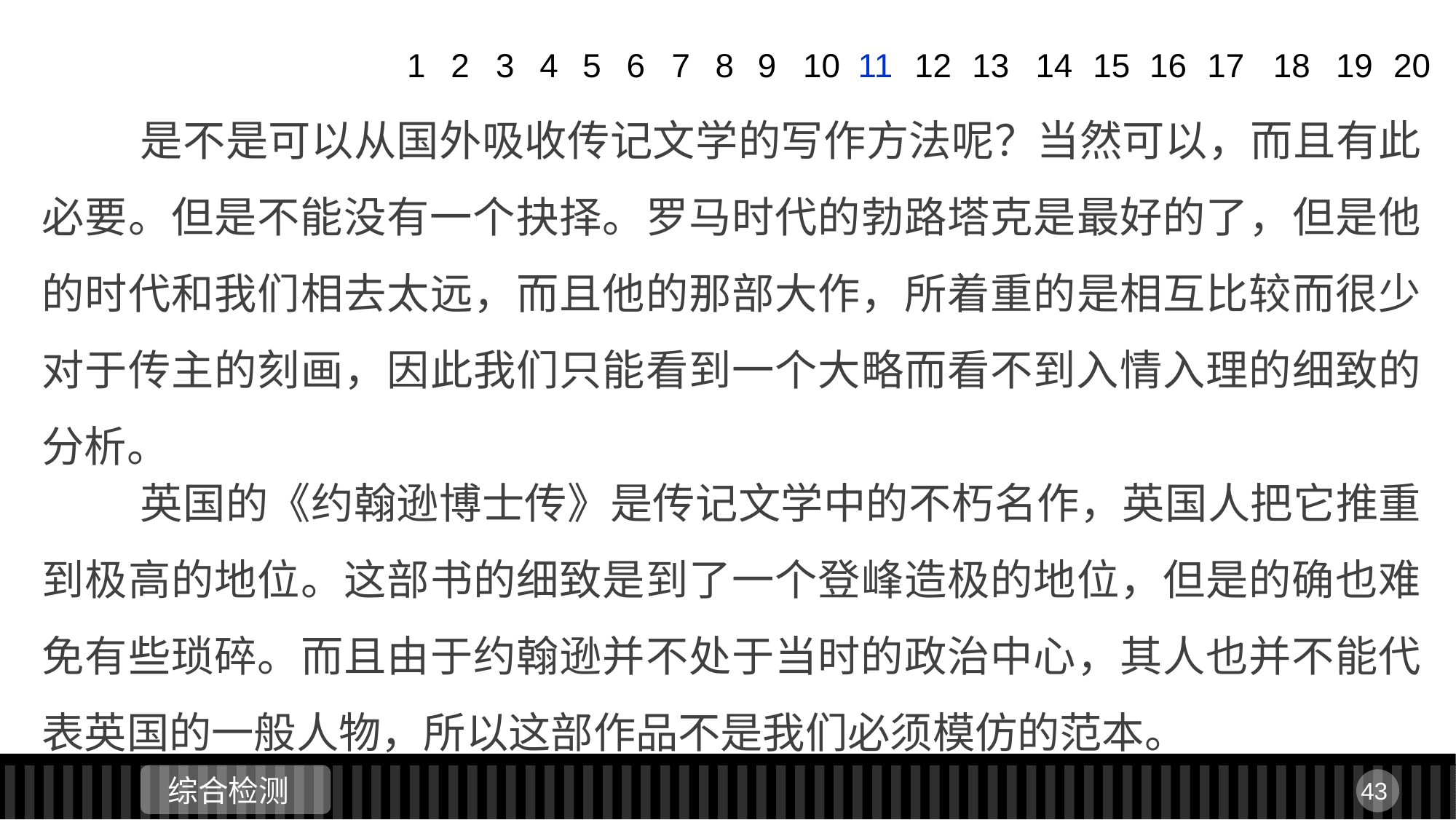

1
2
3
4
5
6
7
8
9
11
12
13
14
15
16
17
18
19
20
10
         是不是可以从国外吸收传记文学的写作方法呢？当然可以，而且有此必要。但是不能没有一个抉择。罗马时代的勃路塔克是最好的了，但是他的时代和我们相去太远，而且他的那部大作，所着重的是相互比较而很少对于传主的刻画，因此我们只能看到一个大略而看不到入情入理的细致的分析。
         英国的《约翰逊博士传》是传记文学中的不朽名作，英国人把它推重到极高的地位。这部书的细致是到了一个登峰造极的地位，但是的确也难免有些琐碎。而且由于约翰逊并不处于当时的政治中心，其人也并不能代表英国的一般人物，所以这部作品不是我们必须模仿的范本。